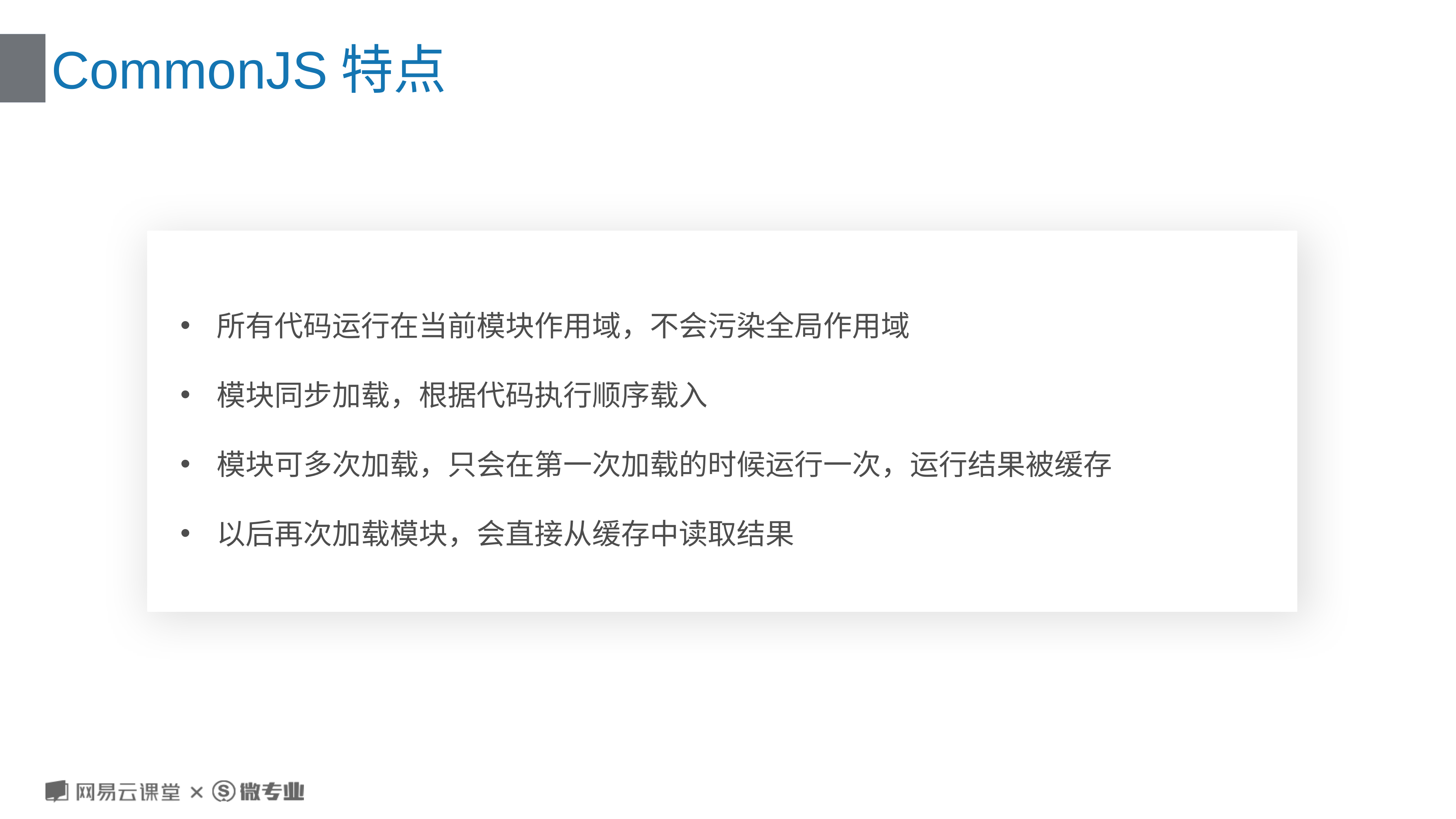

# CommonJS特点

所有代码运行在当前模块作用域，不会污染全局作用域
模块同步加载，根据代码执行顺序载入
模块可多次加载，只会在第一次加载的时候运行一次，运行结果被缓存
以后再次加载模块，会直接从缓存中读取结果